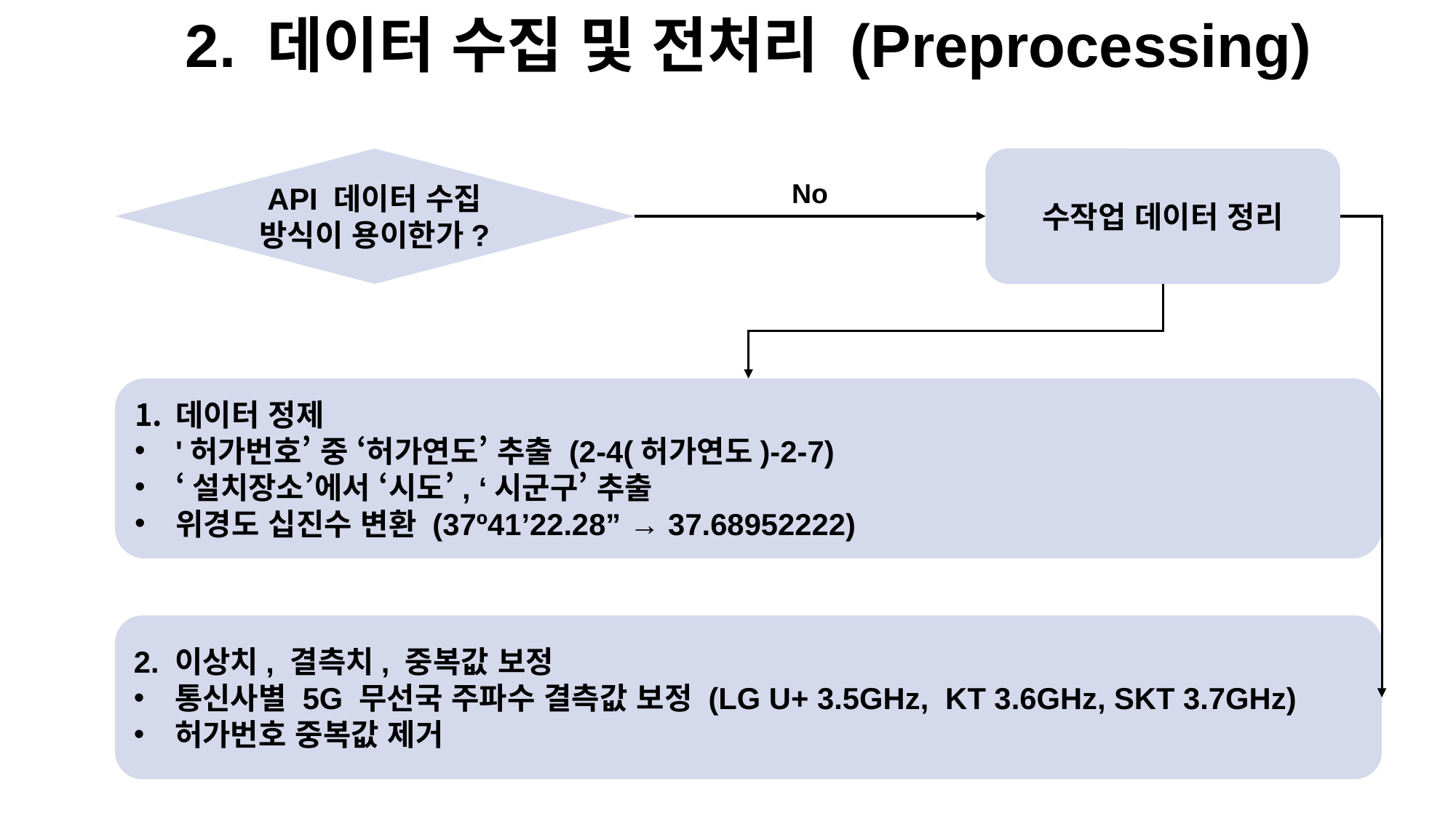

2. 데이터 수집 및 전처리 (Preprocessing)
API 데이터 수집 방식이 용이한가?
수작업 데이터 정리
No
데이터 정제
'허가번호’ 중 ‘허가연도’ 추출 (2-4(허가연도)-2-7)
‘설치장소’에서 ‘시도’, ‘시군구’ 추출
위경도 십진수 변환 (37º41’22.28” → 37.68952222)
2. 이상치, 결측치, 중복값 보정
통신사별 5G 무선국 주파수 결측값 보정 (LG U+ 3.5GHz,  KT 3.6GHz, SKT 3.7GHz)
허가번호 중복값 제거